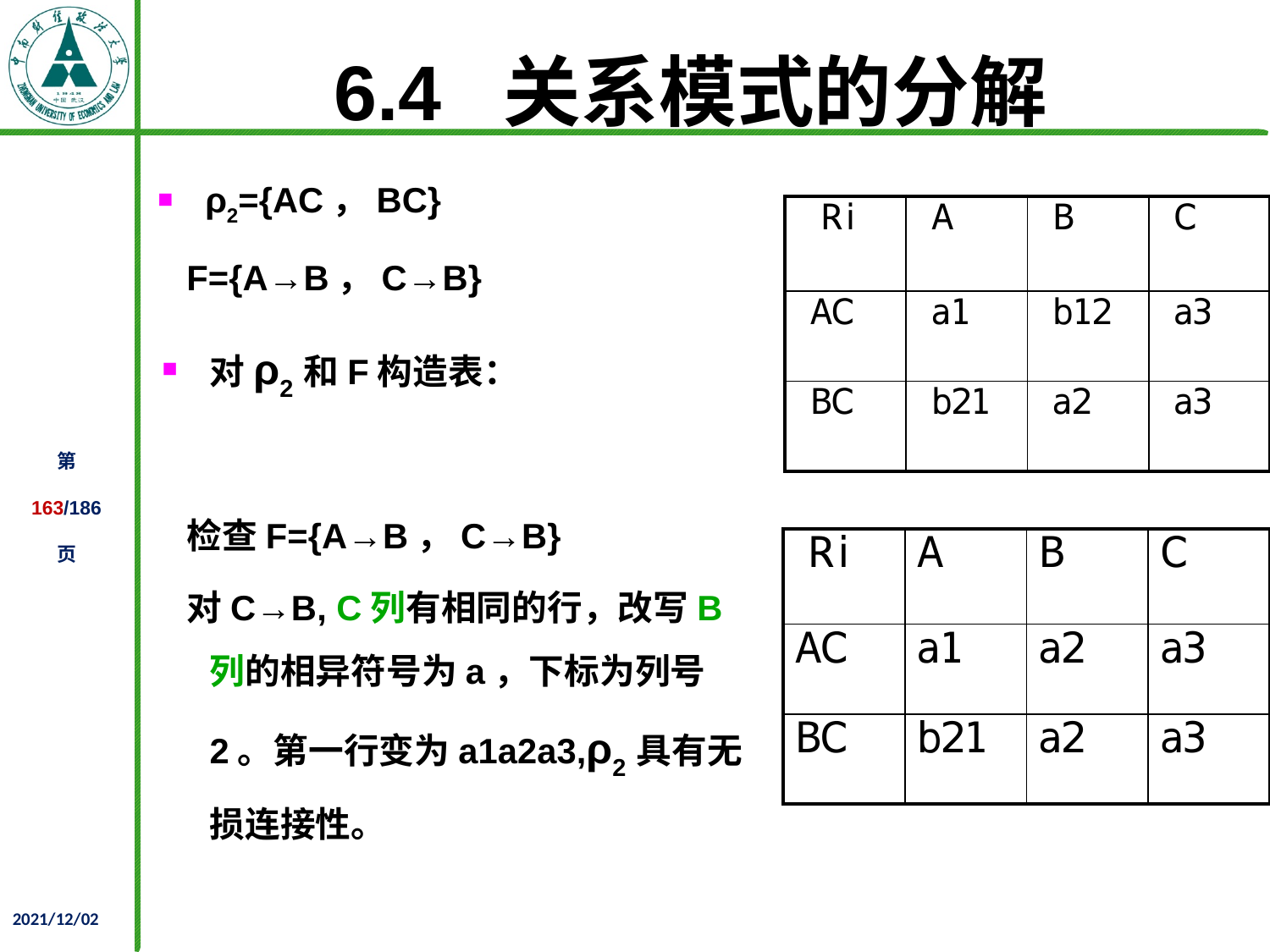

# 6.4  关系模式的分解
ρ2={AC，BC}
   F={A→B，C→B}
| Ri | A | B | C |
| --- | --- | --- | --- |
| AC | a1 | b12 | a3 |
| BC | b21 | a2 | a3 |
对ρ2和F构造表：
  检查F={A→B，C→B}
  对C→B, C列有相同的行，改写B列的相异符号为a，下标为列号2。第一行变为a1a2a3,ρ2具有无损连接性。
| Ri | A | B | C |
| --- | --- | --- | --- |
| AC | a1 | a2 | a3 |
| BC | b21 | a2 | a3 |
2021/12/02